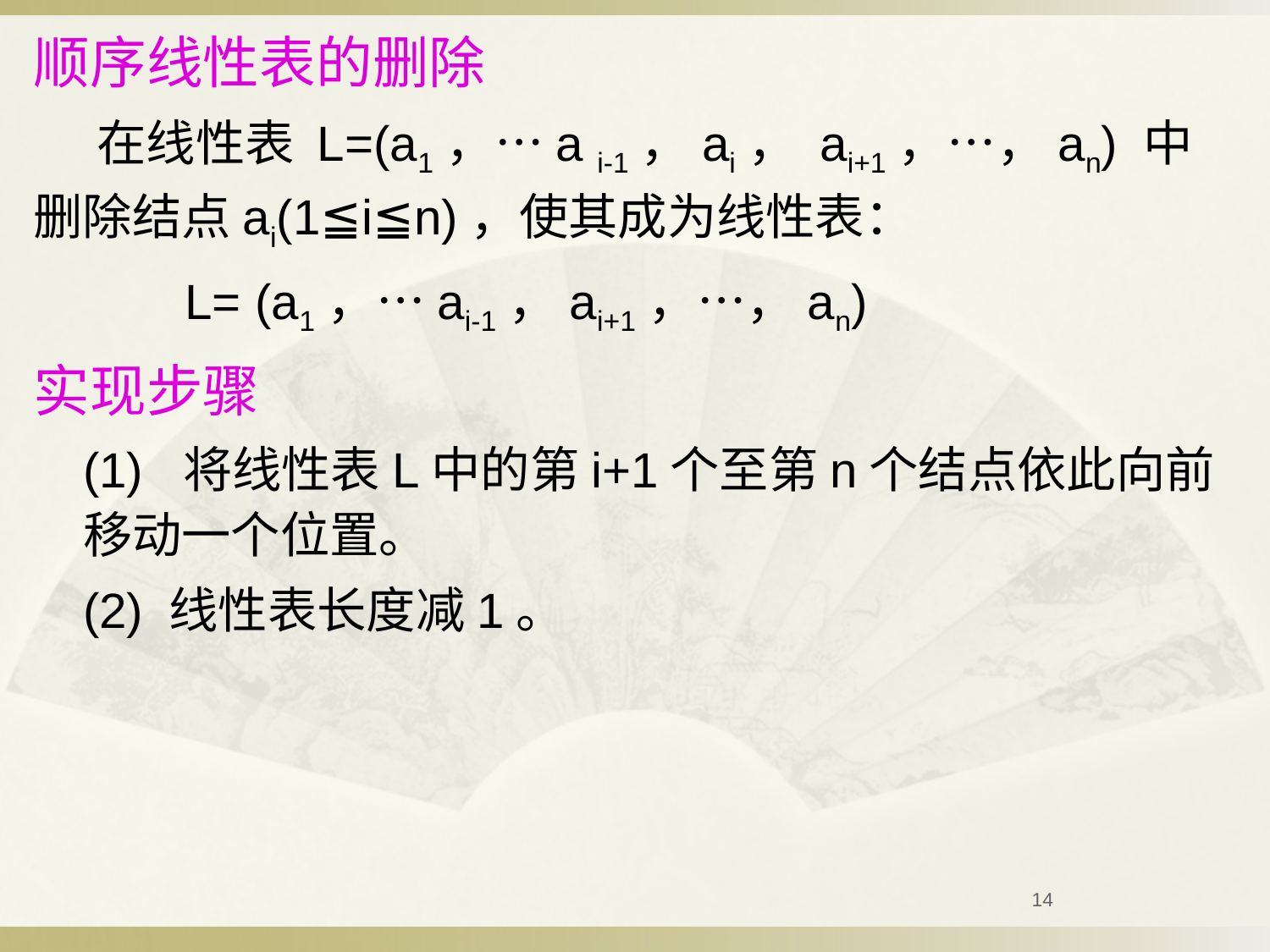

# 顺序线性表的删除
在线性表 L=(a1，…a i-1，ai， ai+1，…，an) 中删除结点ai(1≦i≦n)，使其成为线性表：
           L= (a1，…ai-1，ai+1，…，an)
实现步骤
(1)  将线性表L中的第i+1个至第n个结点依此向前移动一个位置。
(2) 线性表长度减1。
14